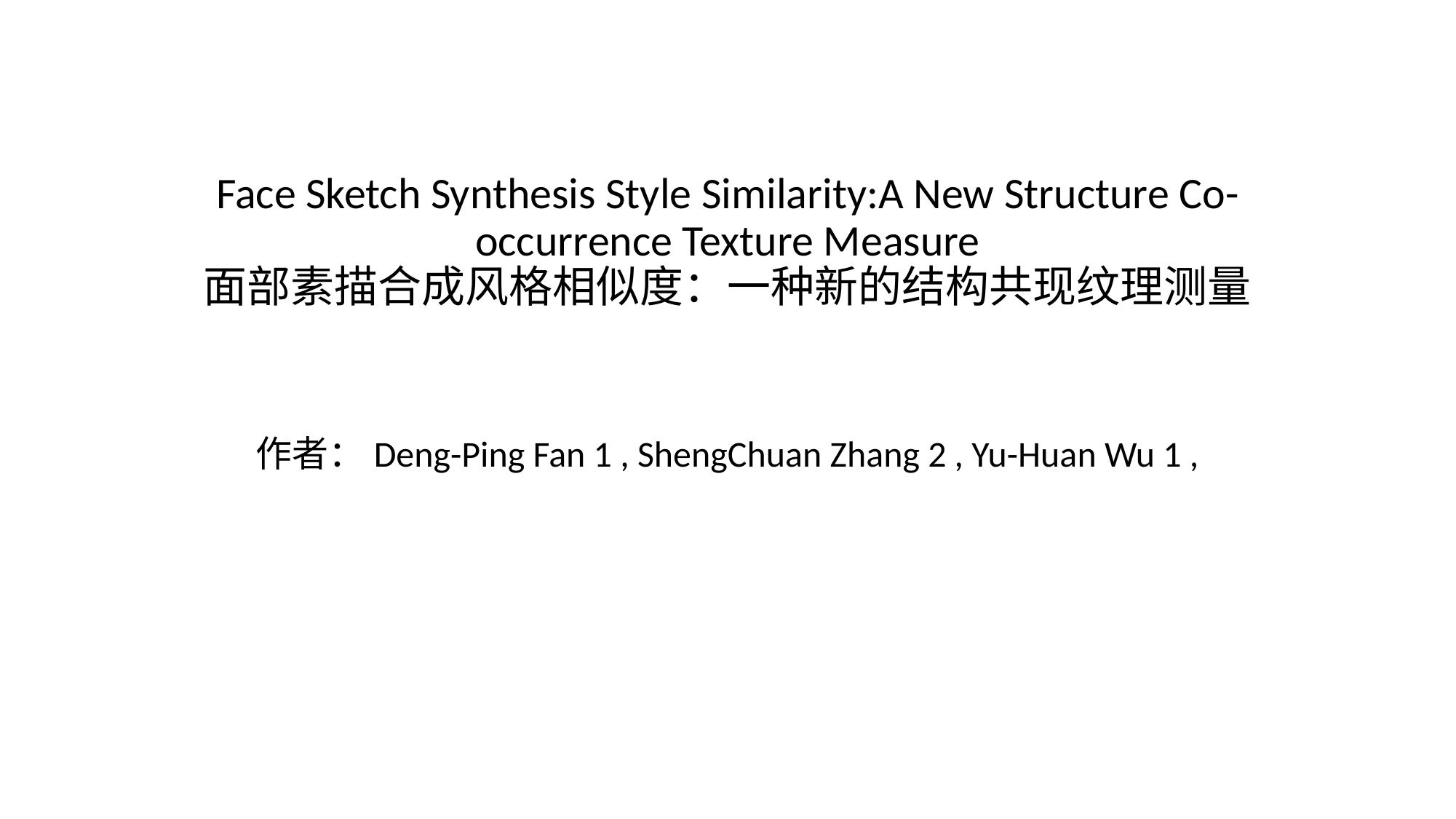

# Face Sketch Synthesis Style Similarity:A New Structure Co-occurrence Texture Measure 面部素描合成风格相似度：一种新的结构共现纹理测量
作者：Deng-Ping Fan 1 , ShengChuan Zhang 2 , Yu-Huan Wu 1 ,